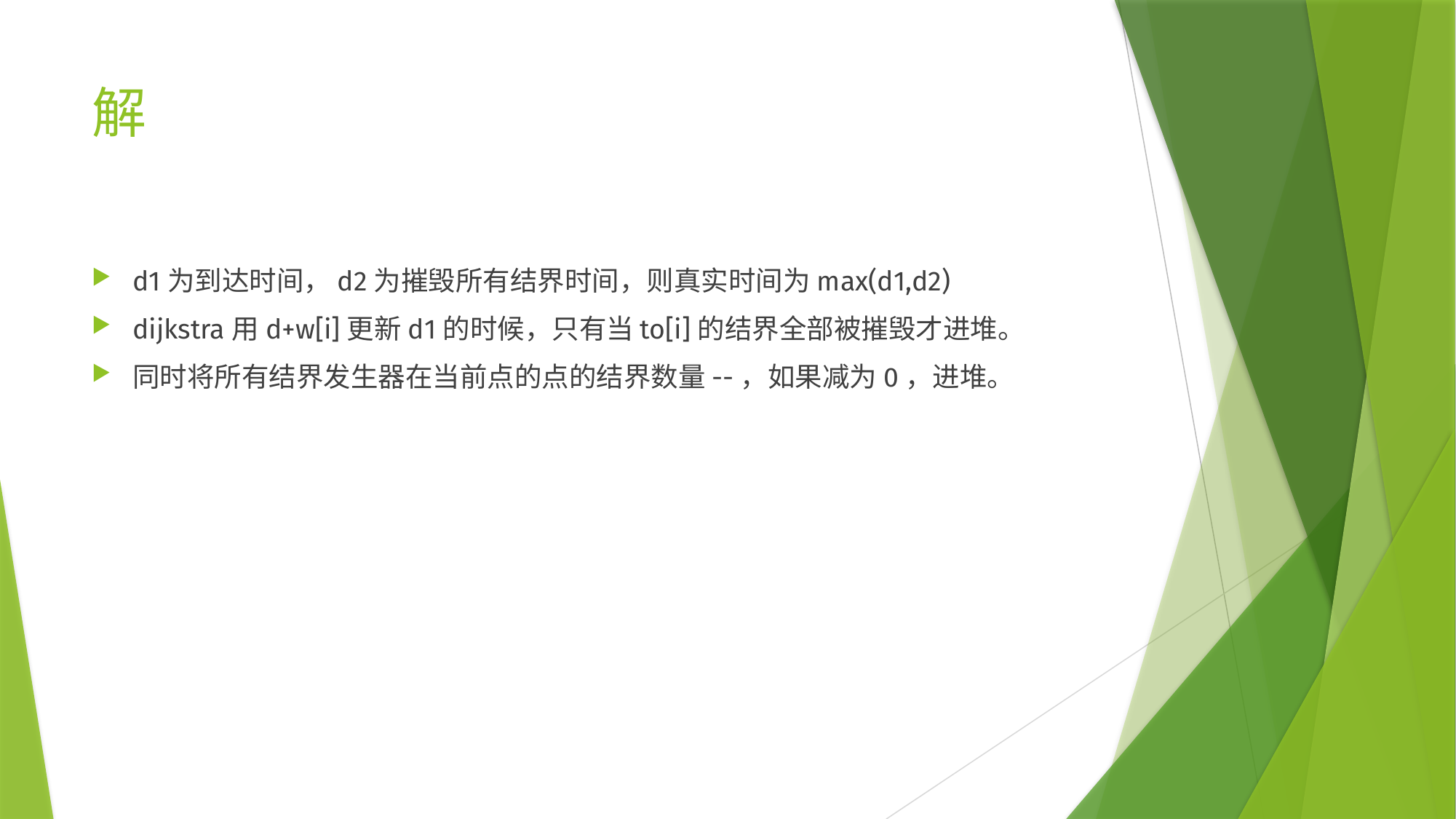

# 解
d1为到达时间，d2为摧毁所有结界时间，则真实时间为max(d1,d2)
dijkstra用d+w[i]更新d1的时候，只有当to[i]的结界全部被摧毁才进堆。
同时将所有结界发生器在当前点的点的结界数量--，如果减为0，进堆。